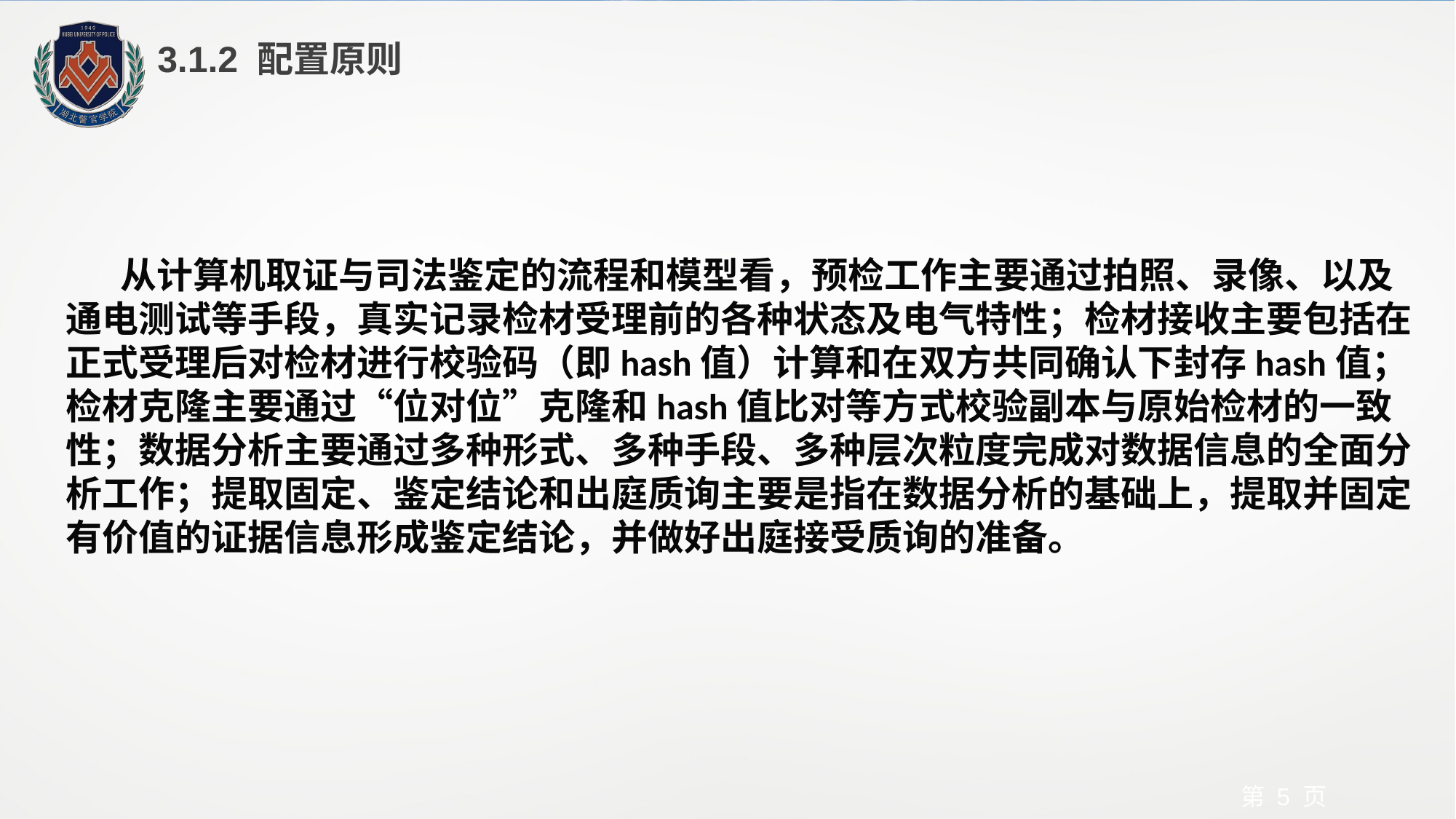

3.1.2 配置原则
　　从计算机取证与司法鉴定的流程和模型看，预检工作主要通过拍照、录像、以及通电测试等手段，真实记录检材受理前的各种状态及电气特性；检材接收主要包括在正式受理后对检材进行校验码（即hash值）计算和在双方共同确认下封存hash值；检材克隆主要通过“位对位”克隆和hash值比对等方式校验副本与原始检材的一致性；数据分析主要通过多种形式、多种手段、多种层次粒度完成对数据信息的全面分析工作；提取固定、鉴定结论和出庭质询主要是指在数据分析的基础上，提取并固定有价值的证据信息形成鉴定结论，并做好出庭接受质询的准备。